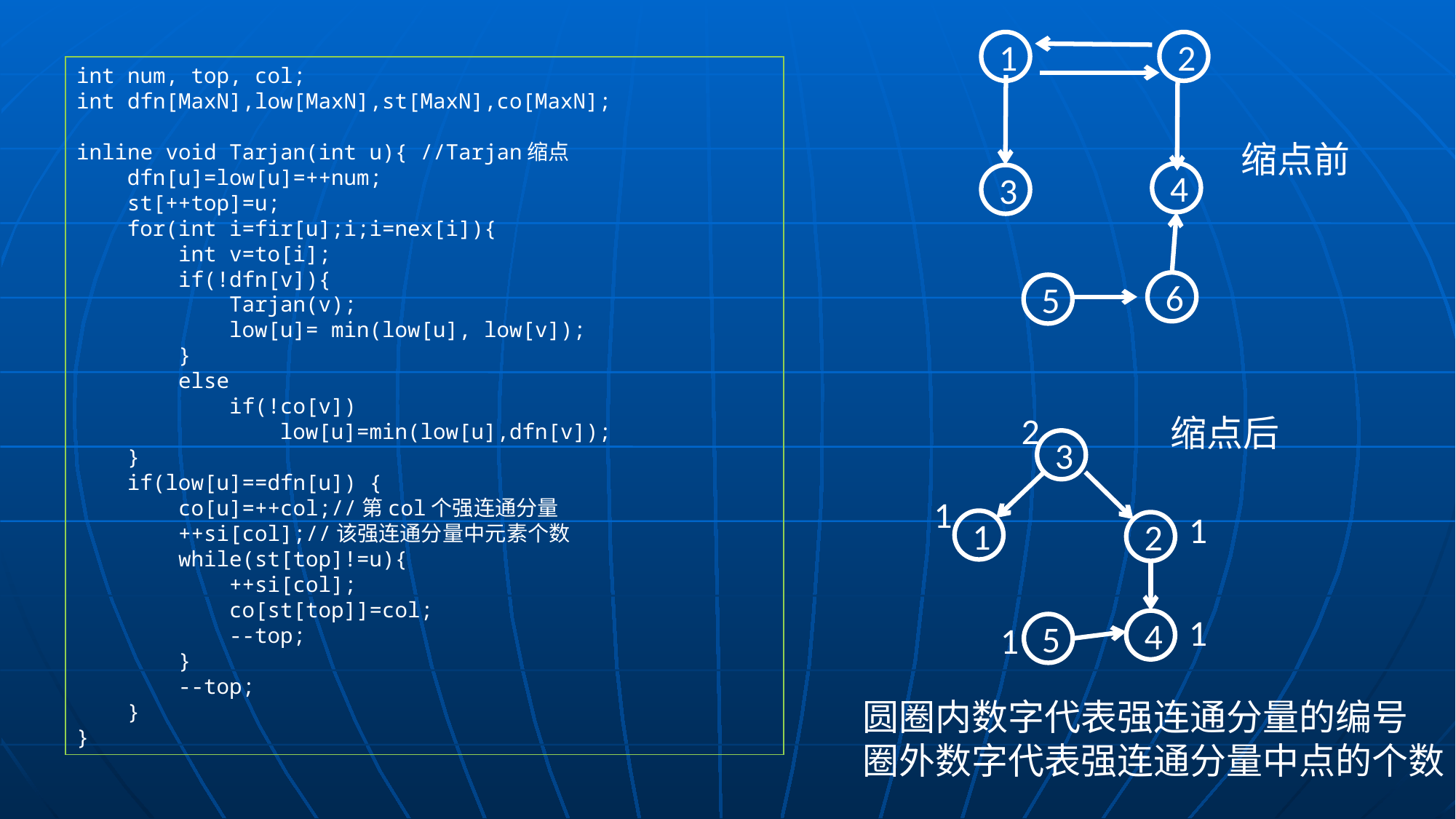

1
2
int num, top, col;
int dfn[MaxN],low[MaxN],st[MaxN],co[MaxN];

inline void Tarjan(int u){ //Tarjan缩点
    dfn[u]=low[u]=++num;
    st[++top]=u;
    for(int i=fir[u];i;i=nex[i]){
        int v=to[i];
        if(!dfn[v]){
            Tarjan(v);
            low[u]= min(low[u], low[v]);
        }
        else
            if(!co[v])
                low[u]=min(low[u],dfn[v]);
    }
    if(low[u]==dfn[u]) {
        co[u]=++col;//第col个强连通分量
        ++si[col];//该强连通分量中元素个数
        while(st[top]!=u){
            ++si[col];
            co[st[top]]=col;
            --top;
        }
        --top;
    }
}
缩点前
4
3
6
5
2
缩点后
3
1
1
1
2
1
4
5
1
圆圈内数字代表强连通分量的编号
圈外数字代表强连通分量中点的个数